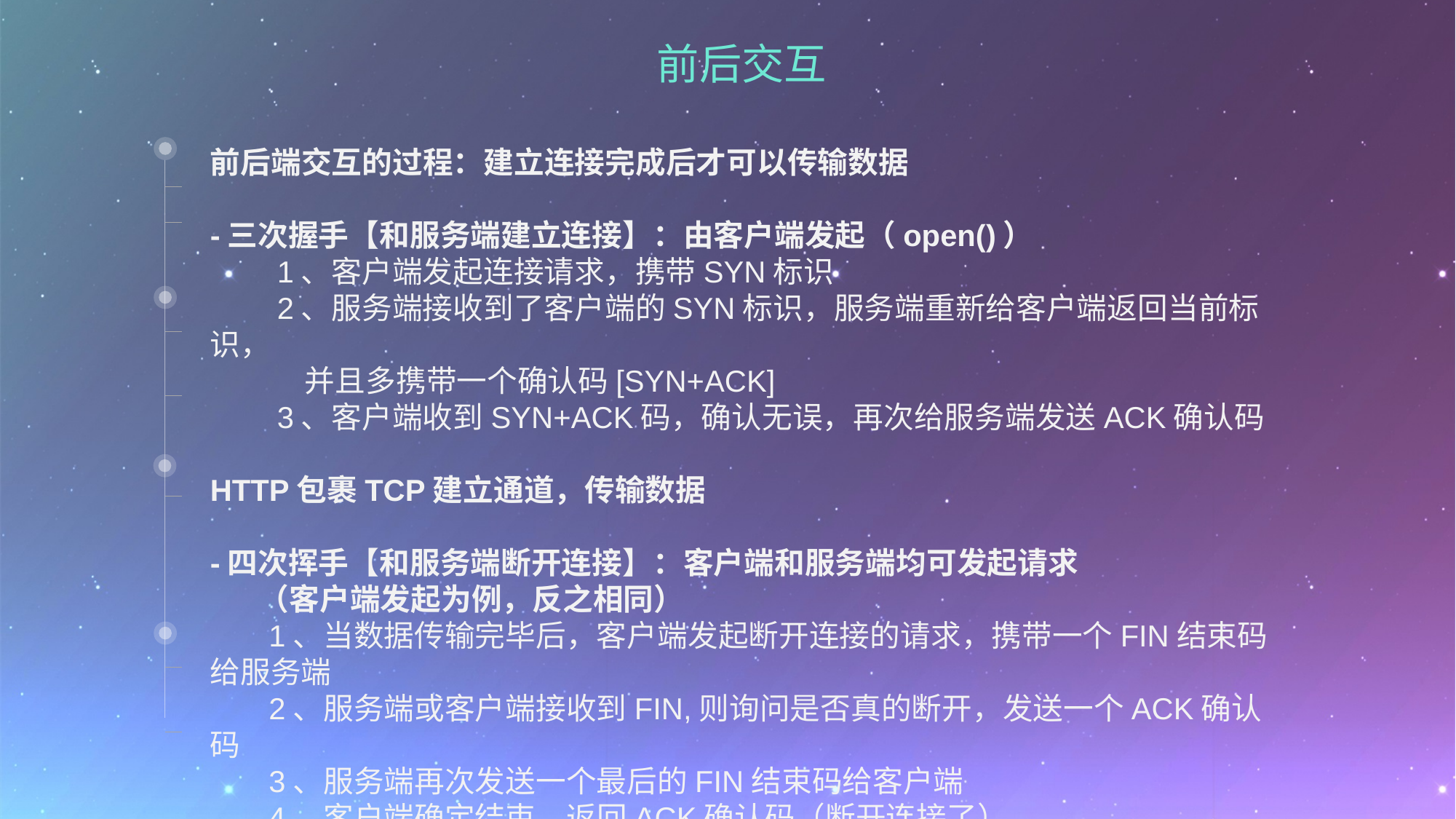

前后交互

前后端交互的过程：建立连接完成后才可以传输数据

-三次握手【和服务端建立连接】：由客户端发起（open()）
        1、客户端发起连接请求，携带SYN标识
        2、服务端接收到了客户端的SYN标识，服务端重新给客户端返回当前标识，
             并且多携带一个确认码[SYN+ACK]
        3、客户端收到SYN+ACK码，确认无误，再次给服务端发送ACK确认码

HTTP包裹TCP建立通道，传输数据

-四次挥手【和服务端断开连接】：客户端和服务端均可发起请求
      （客户端发起为例，反之相同）
       1、当数据传输完毕后，客户端发起断开连接的请求，携带一个FIN结束码给服务端
       2、服务端或客户端接收到FIN,则询问是否真的断开，发送一个ACK确认码
       3、服务端再次发送一个最后的FIN结束码给客户端
       4、客户端确定结束，返回ACK确认码（断开连接了）